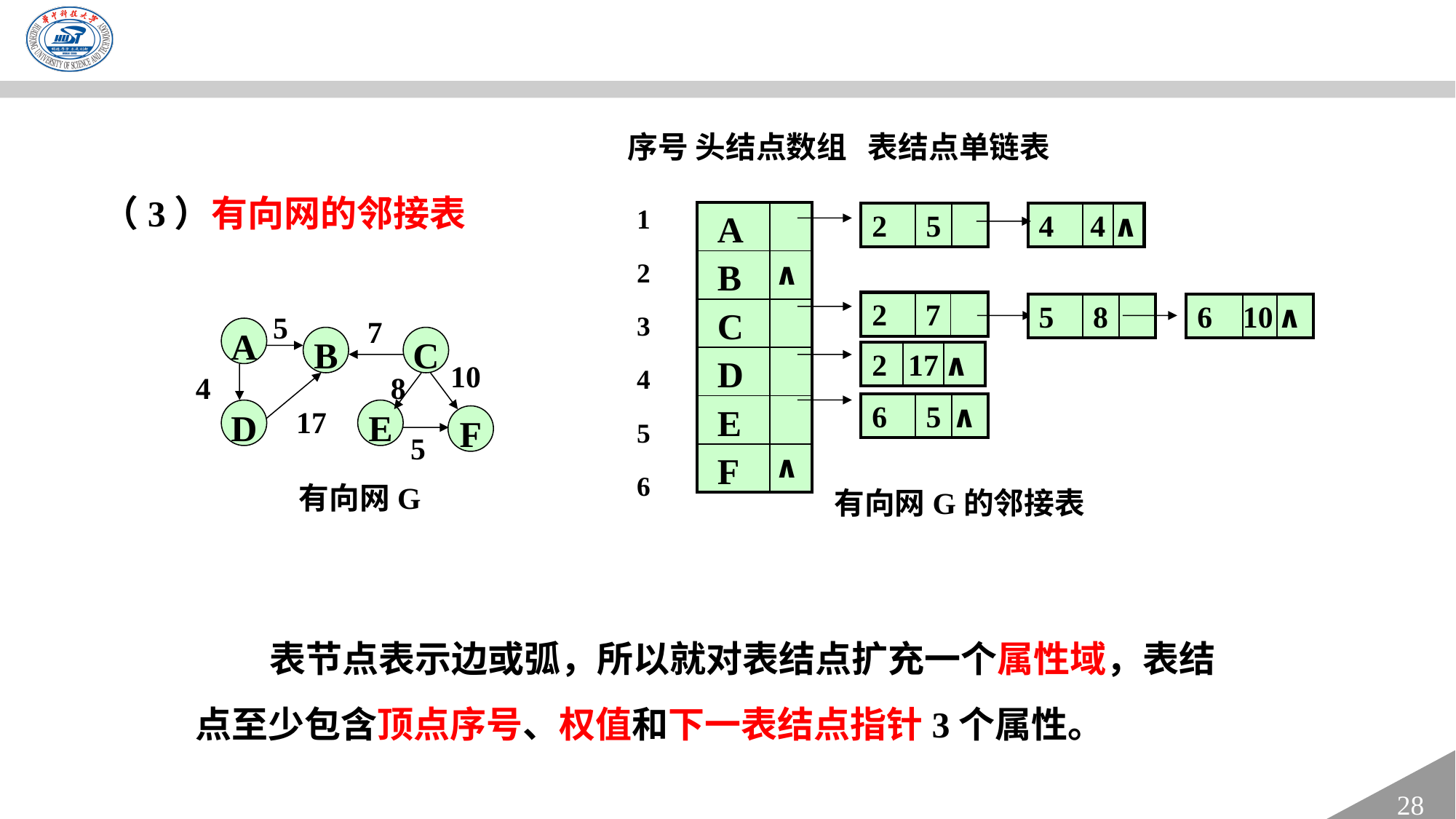

序号 头结点数组   表结点单链表
（3）有向网的邻接表
 1
 2
 3
 4
 5
 6
| A |  |
| --- | --- |
| B | ∧ |
| C |  |
| D |  |
| E |  |
| F | ∧ |
| 2 | 5 |  |
| --- | --- | --- |
| 4 | 4 | ∧ |
| --- | --- | --- |

| 2 | 7 |  |
| --- | --- | --- |
| 5 | 8 |  |
| --- | --- | --- |
| 6 | 10 | ∧ |
| --- | --- | --- |
5
7

A
B
C
| 2 | 17 | ∧ |
| --- | --- | --- |
10

4
8

17
| 6 | 5 | ∧ |
| --- | --- | --- |

D
E
F
5

有向网G
有向网G的邻接表
        表节点表示边或弧，所以就对表结点扩充一个属性域，表结点至少包含顶点序号、权值和下一表结点指针3个属性。